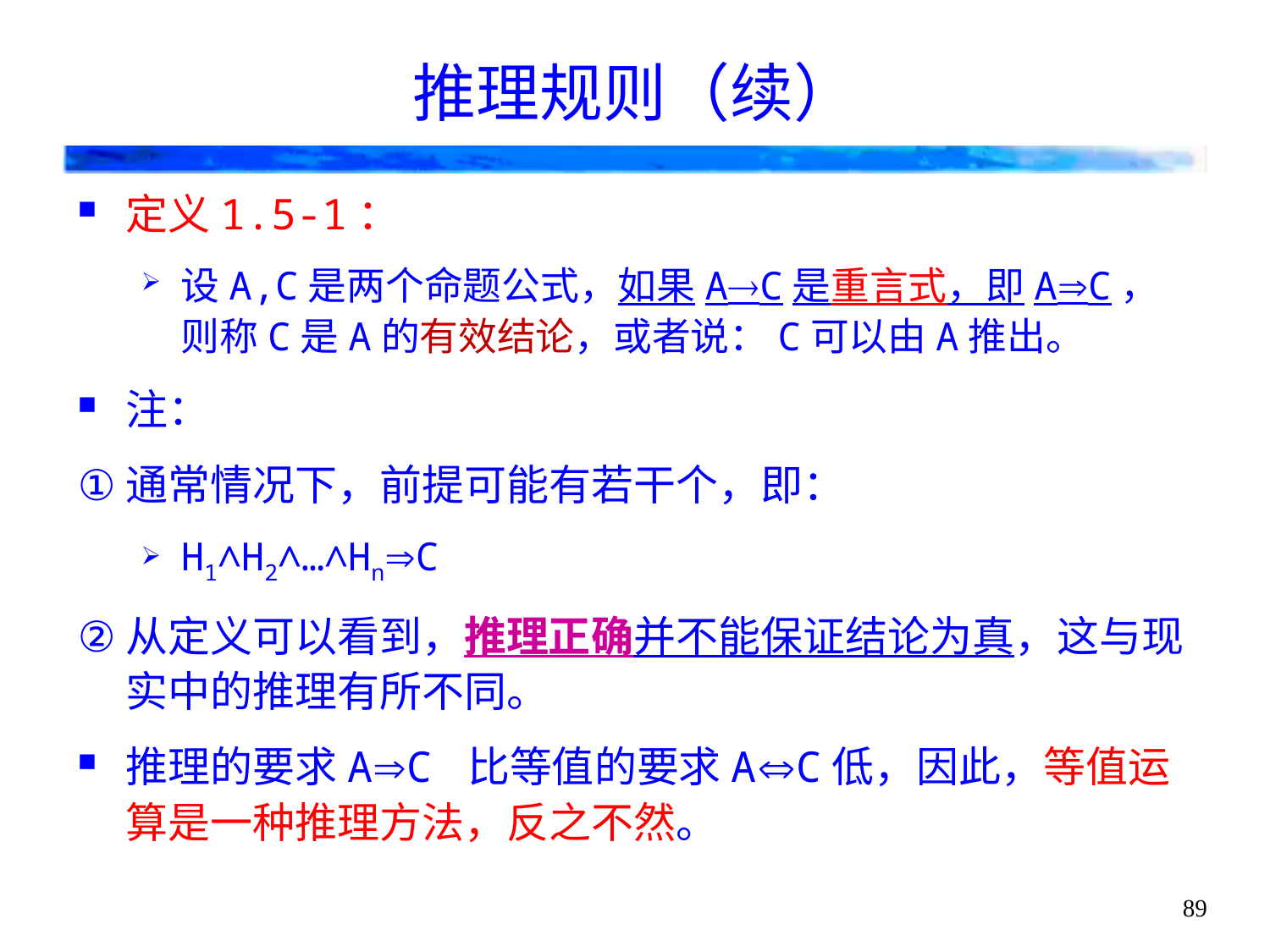

# 推理规则（续）
定义1.5-1：
设A,C是两个命题公式，如果A→C是重言式，即A⇒C，则称C是A的有效结论，或者说：C可以由A推出。
注：
通常情况下，前提可能有若干个，即：
H1∧H2∧…∧Hn⇒C
从定义可以看到，推理正确并不能保证结论为真，这与现实中的推理有所不同。
推理的要求A⇒C 比等值的要求A⇔C低，因此，等值运算是一种推理方法，反之不然。
89